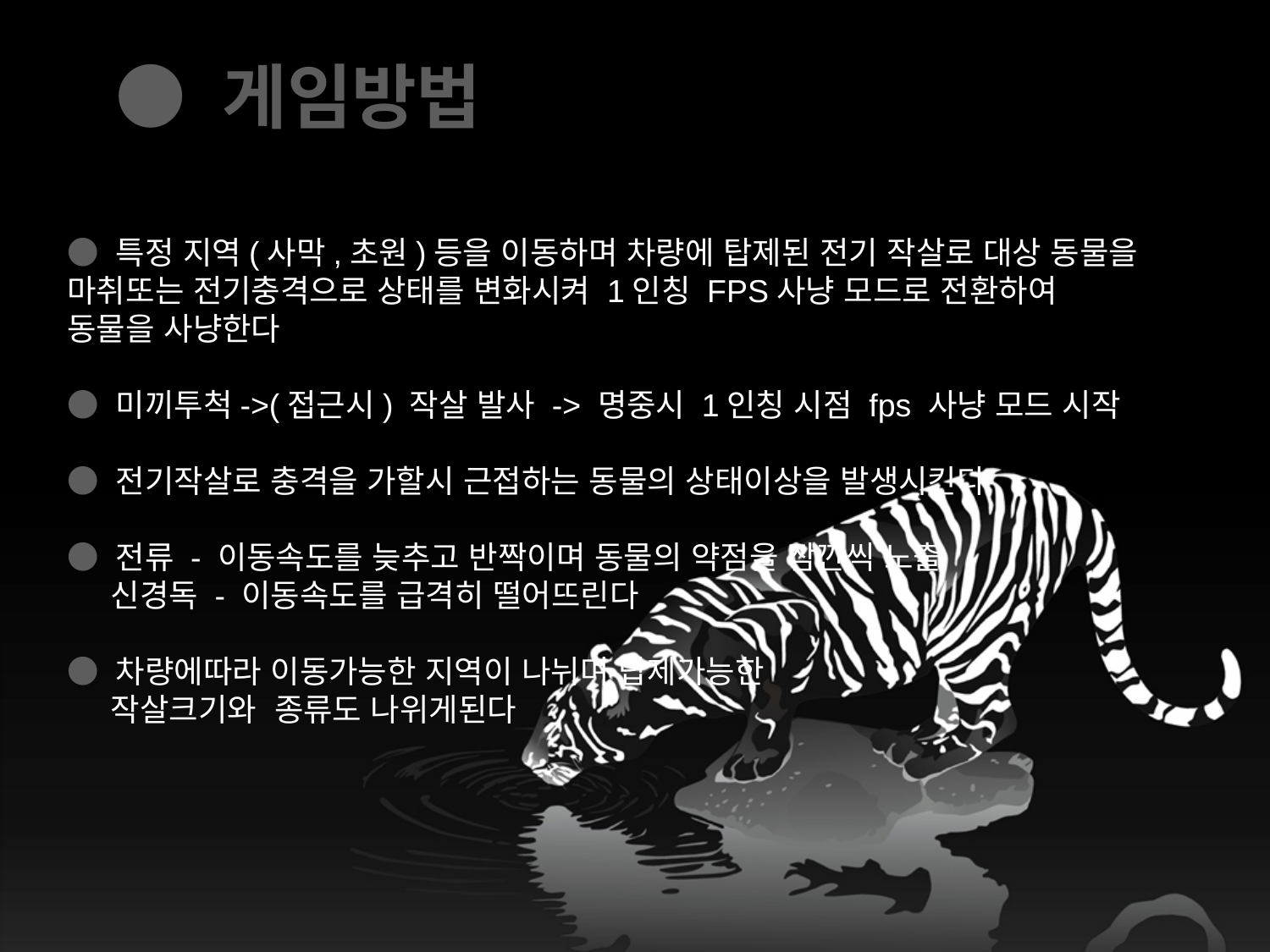

● 게임방법
● 특정 지역(사막,초원)등을 이동하며 차량에 탑제된 전기 작살로 대상 동물을 마취또는 전기충격으로 상태를 변화시켜 1인칭 FPS사냥 모드로 전환하여 동물을 사냥한다

● 미끼투척->(접근시) 작살 발사 -> 명중시 1인칭 시점 fps 사냥 모드 시작

● 전기작살로 충격을 가할시 근접하는 동물의 상태이상을 발생시킨다

● 전류 - 이동속도를 늦추고 반짝이며 동물의 약점을 잠깐씩 노출
    신경독 - 이동속도를 급격히 떨어뜨린다

● 차량에따라 이동가능한 지역이 나뉘며 탑제가능한
    작살크기와  종류도 나위게된다